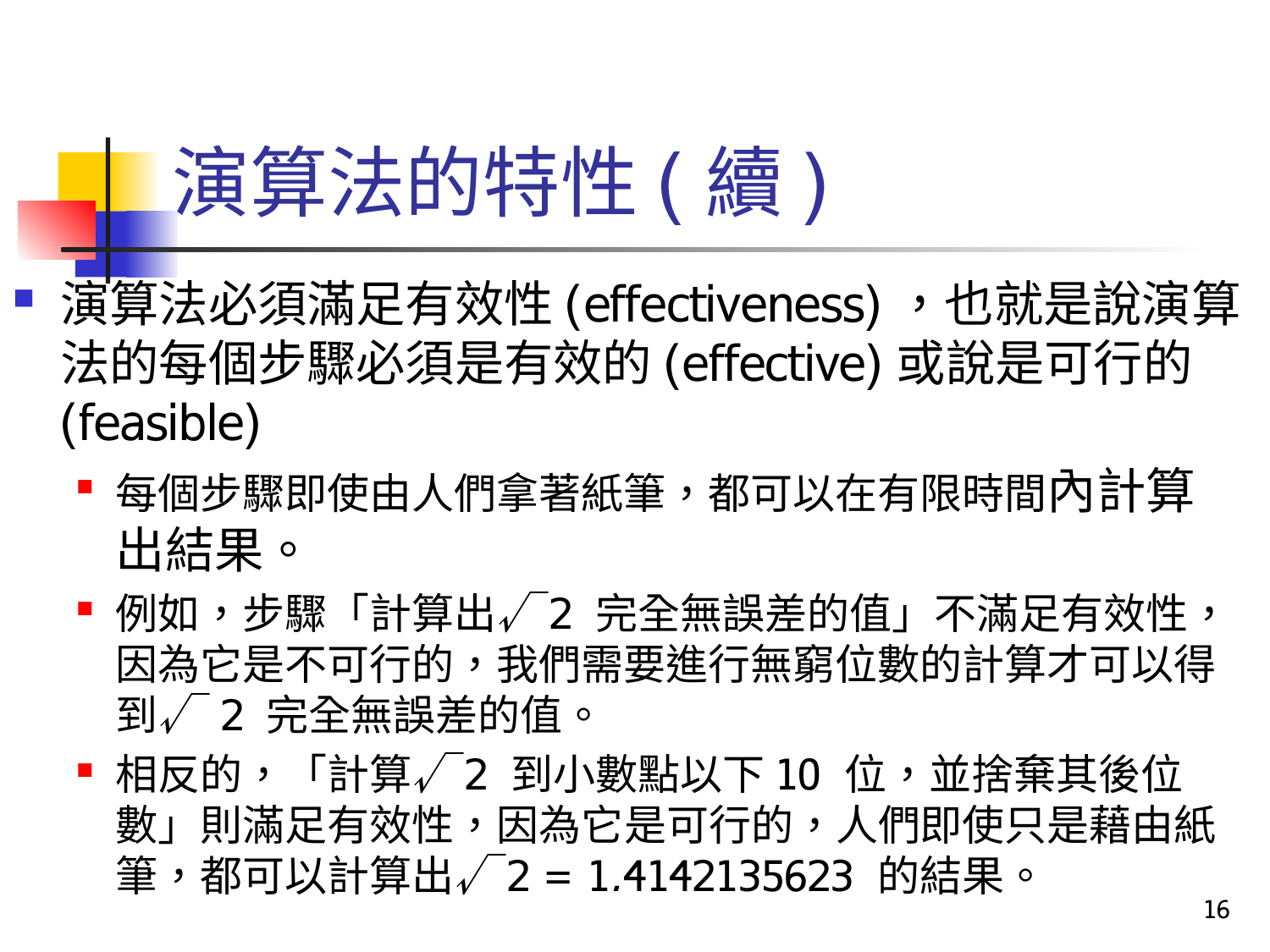

# 演算法的特性(續)
演算法必須滿足有效性(effectiveness)，也就是說演算法的每個步驟必須是有效的(effective)或說是可行的(feasible)
每個步驟即使由人們拿著紙筆，都可以在有限時間內計算出結果。
例如，步驟「計算出√2 完全無誤差的值」不滿足有效性，因為它是不可行的，我們需要進行無窮位數的計算才可以得到√ 2 完全無誤差的值。
相反的，「計算√2 到小數點以下10 位，並捨棄其後位數」則滿足有效性，因為它是可行的，人們即使只是藉由紙筆，都可以計算出√2 = 1.4142135623 的結果。
16